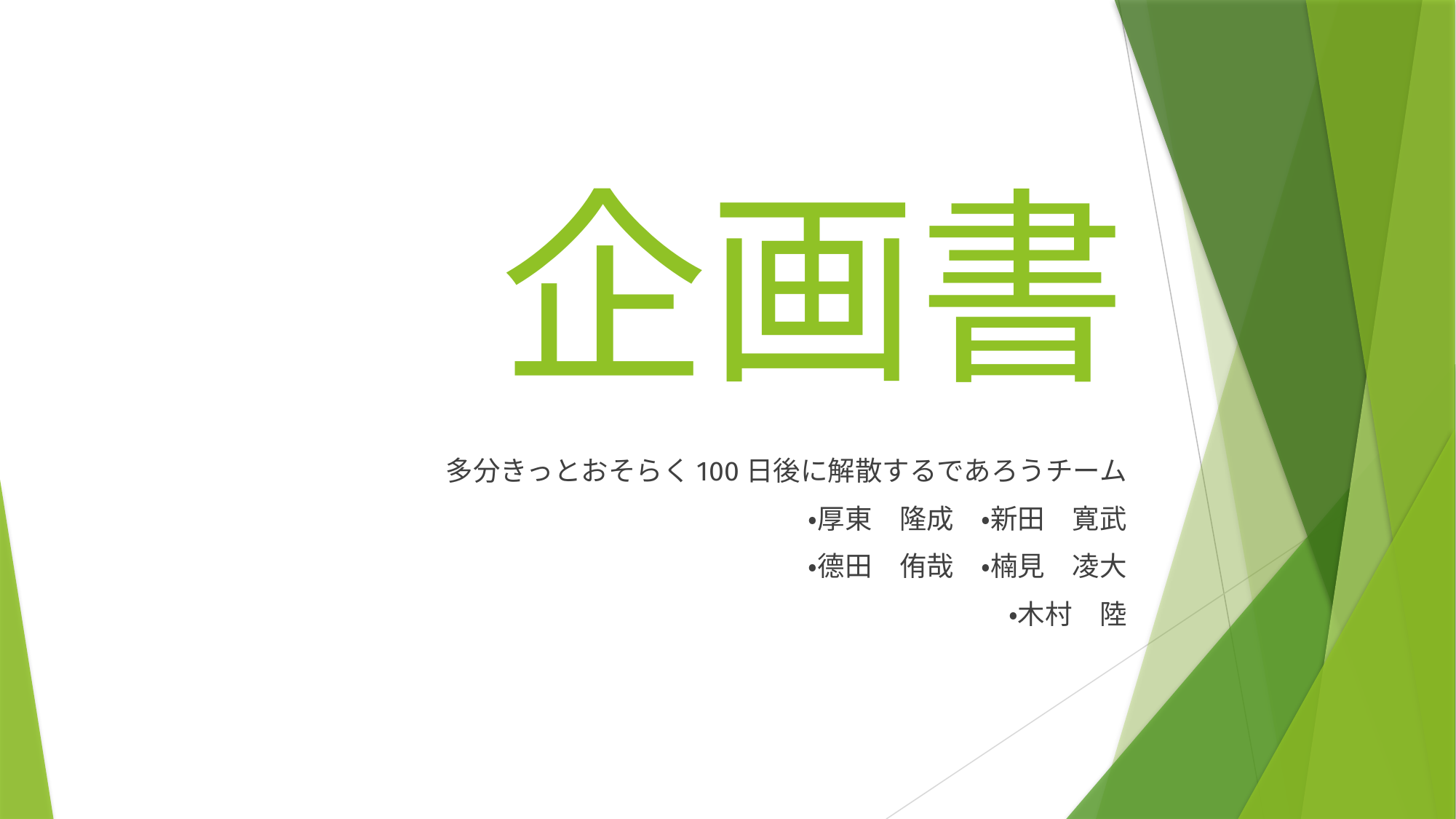

# 企画書
多分きっとおそらく100日後に解散するであろうチーム
・厚東　隆成　・新田　寛武
・德田　侑哉　・楠見　凌大
・木村　陸